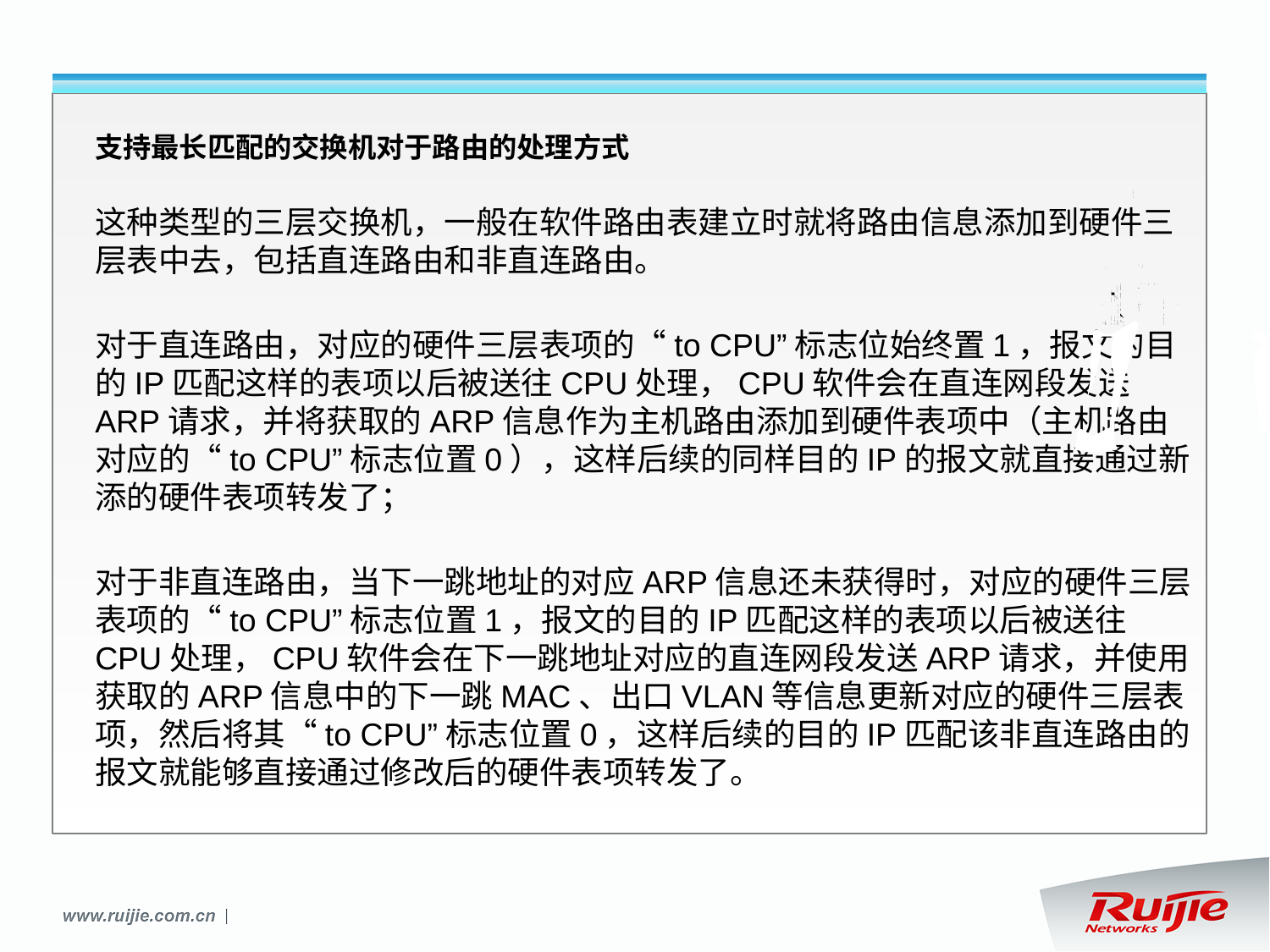

支持最长匹配的交换机对于路由的处理方式

这种类型的三层交换机，一般在软件路由表建立时就将路由信息添加到硬件三层表中去，包括直连路由和非直连路由。

对于直连路由，对应的硬件三层表项的“to CPU”标志位始终置1，报文的目的IP匹配这样的表项以后被送往CPU处理，CPU软件会在直连网段发送ARP请求，并将获取的ARP信息作为主机路由添加到硬件表项中（主机路由对应的“to CPU”标志位置0），这样后续的同样目的IP的报文就直接通过新添的硬件表项转发了；

对于非直连路由，当下一跳地址的对应ARP信息还未获得时，对应的硬件三层表项的“to CPU”标志位置1，报文的目的IP匹配这样的表项以后被送往CPU处理，CPU软件会在下一跳地址对应的直连网段发送ARP请求，并使用获取的ARP信息中的下一跳MAC、出口VLAN等信息更新对应的硬件三层表项，然后将其“to CPU”标志位置0，这样后续的目的IP匹配该非直连路由的报文就能够直接通过修改后的硬件表项转发了。